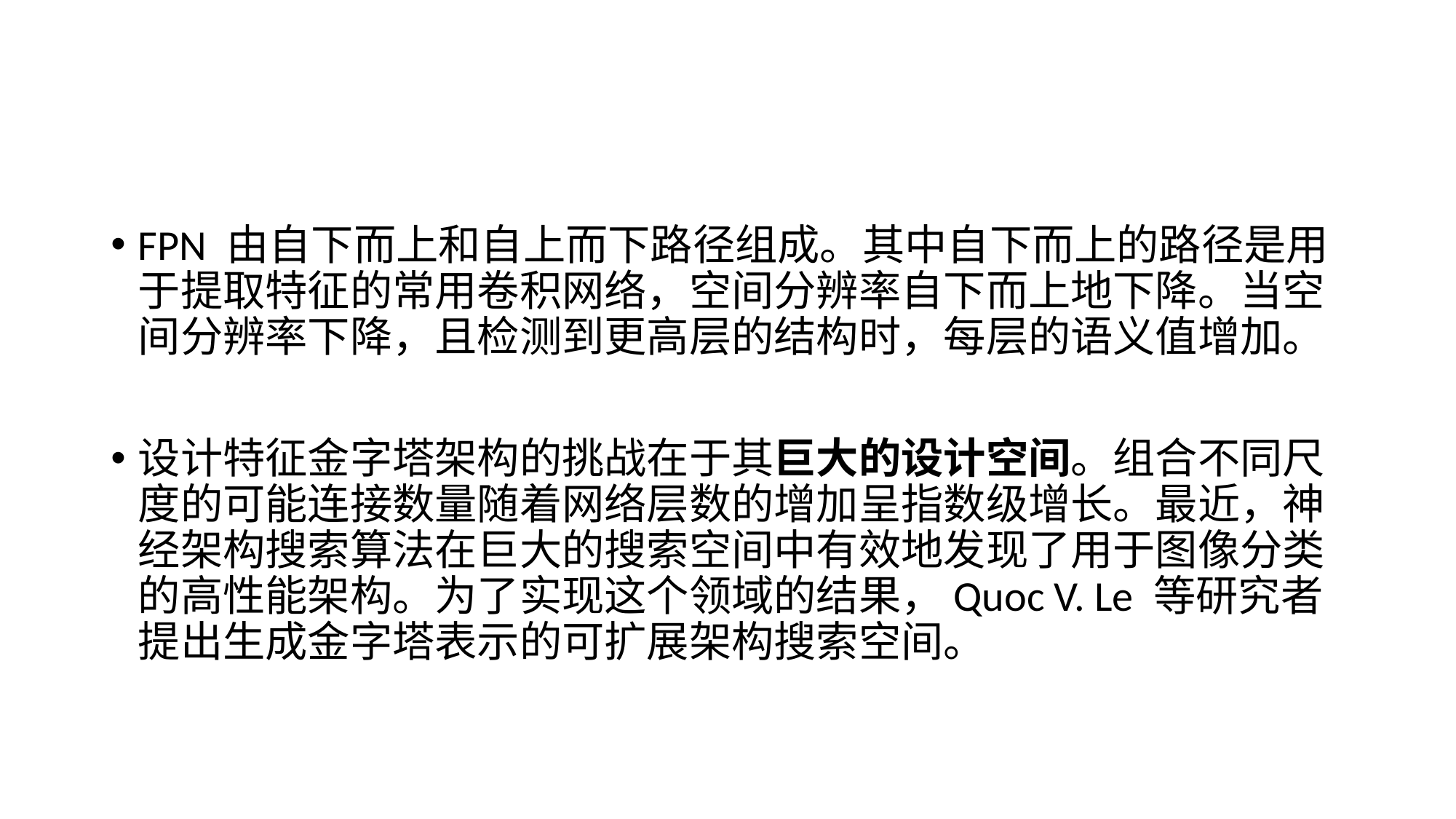

#
FPN 由自下而上和自上而下路径组成。其中自下而上的路径是用于提取特征的常用卷积网络，空间分辨率自下而上地下降。当空间分辨率下降，且检测到更高层的结构时，每层的语义值增加。

设计特征金字塔架构的挑战在于其巨大的设计空间。组合不同尺度的可能连接数量随着网络层数的增加呈指数级增长。最近，神经架构搜索算法在巨大的搜索空间中有效地发现了用于图像分类的高性能架构。为了实现这个领域的结果，Quoc V. Le 等研究者提出生成金字塔表示的可扩展架构搜索空间。